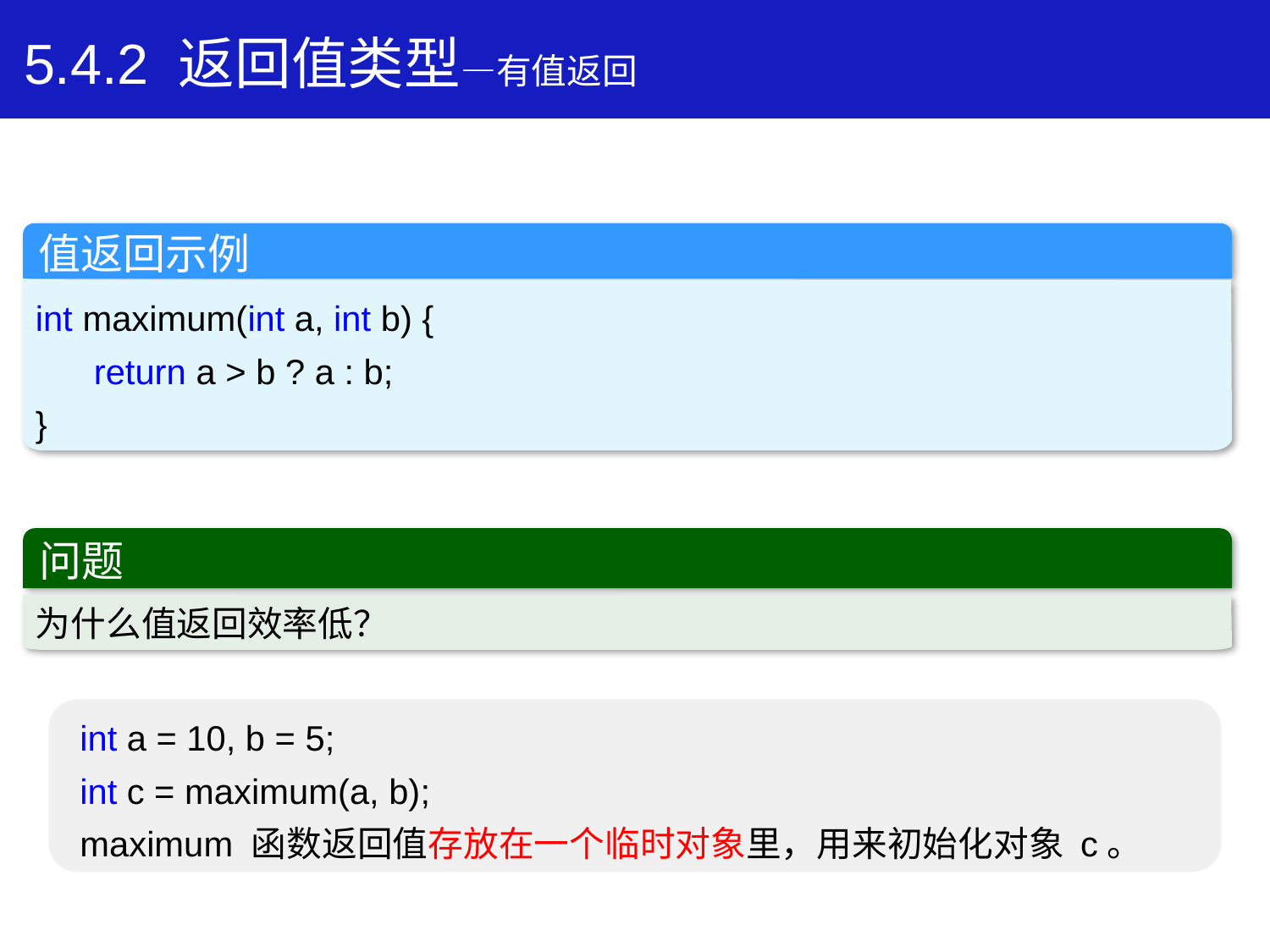

5.4.2 返回值类型—有值返回
值返回示例
int maximum(int a, int b) {
      return a > b ? a : b;
}
问题
为什么值返回效率低？

int a = 10, b = 5;
int c = maximum(a, b);
maximum 函数返回值存放在一个临时对象里，用来初始化对象 c。
38